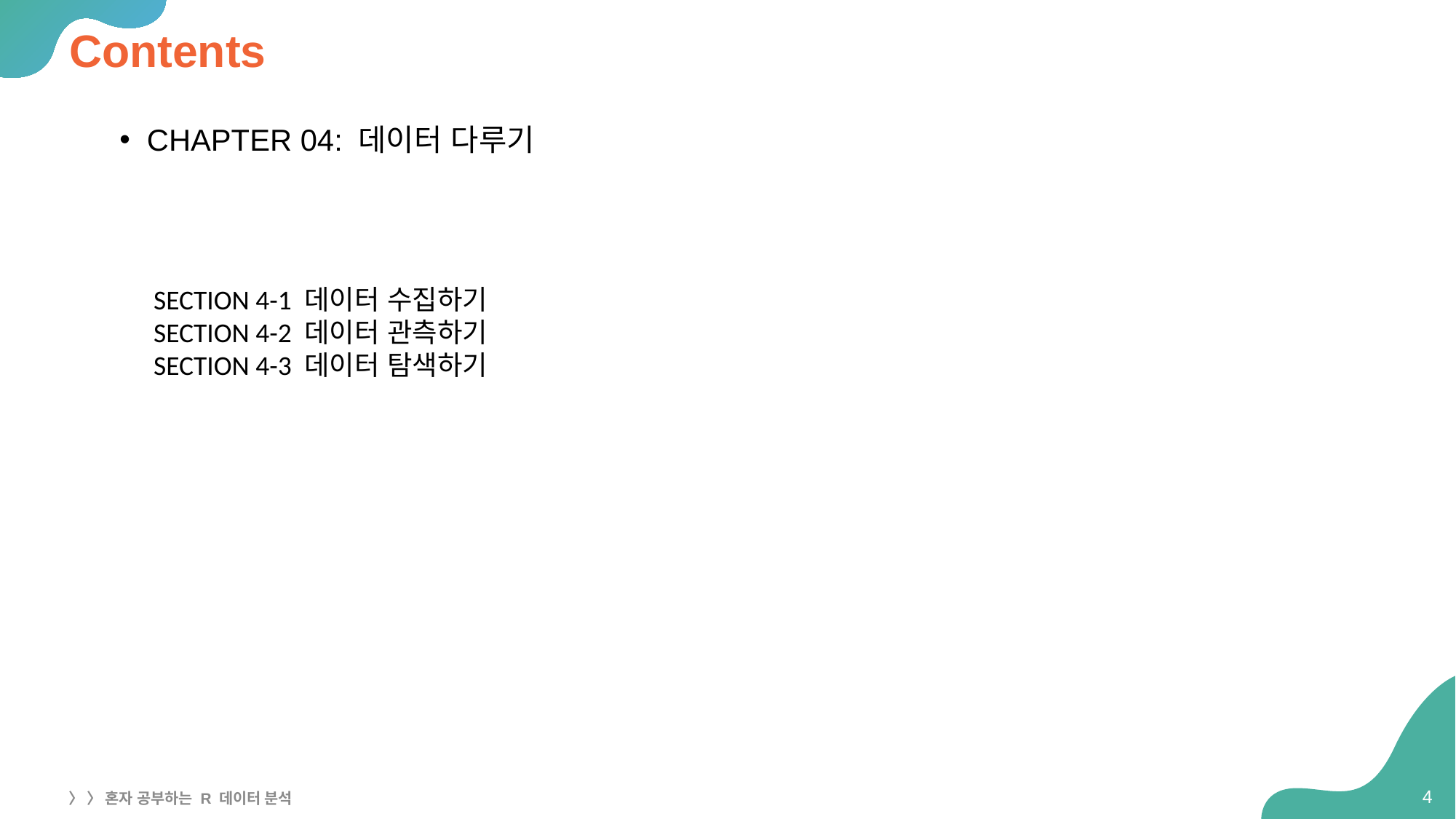

# Contents
CHAPTER 04: 데이터 다루기

SECTION 4-1 데이터 수집하기
SECTION 4-2 데이터 관측하기
SECTION 4-3 데이터 탐색하기
4
〉 〉 혼자 공부하는 R 데이터 분석